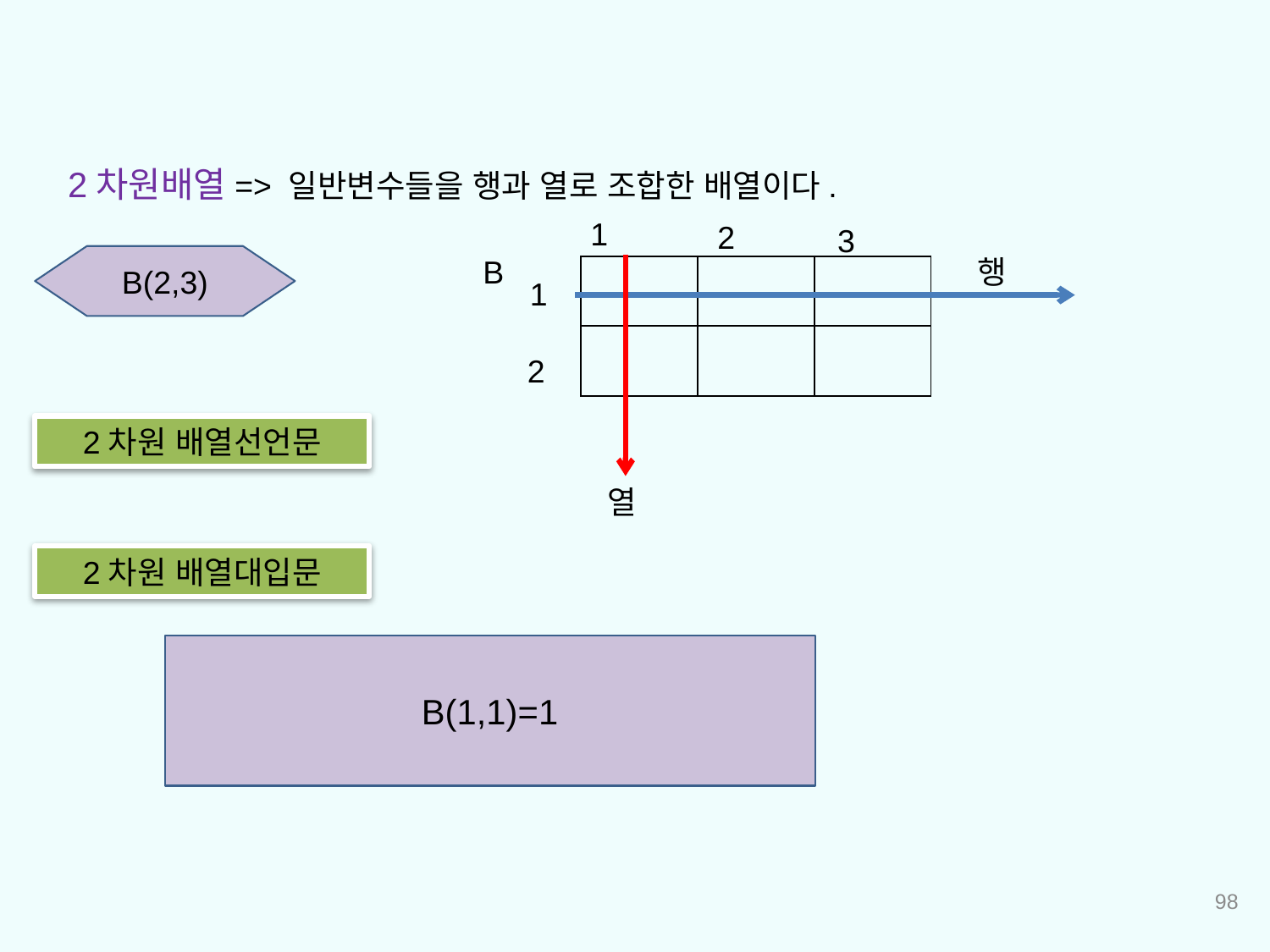

2차원배열=> 일반변수들을 행과 열로 조합한 배열이다.
1
2
3
B(2,3)
B
행
|  |  |  |
| --- | --- | --- |
|  |  |  |
1
2
2차원 배열선언문
열
2차원 배열대입문
B(1,1)=1
98